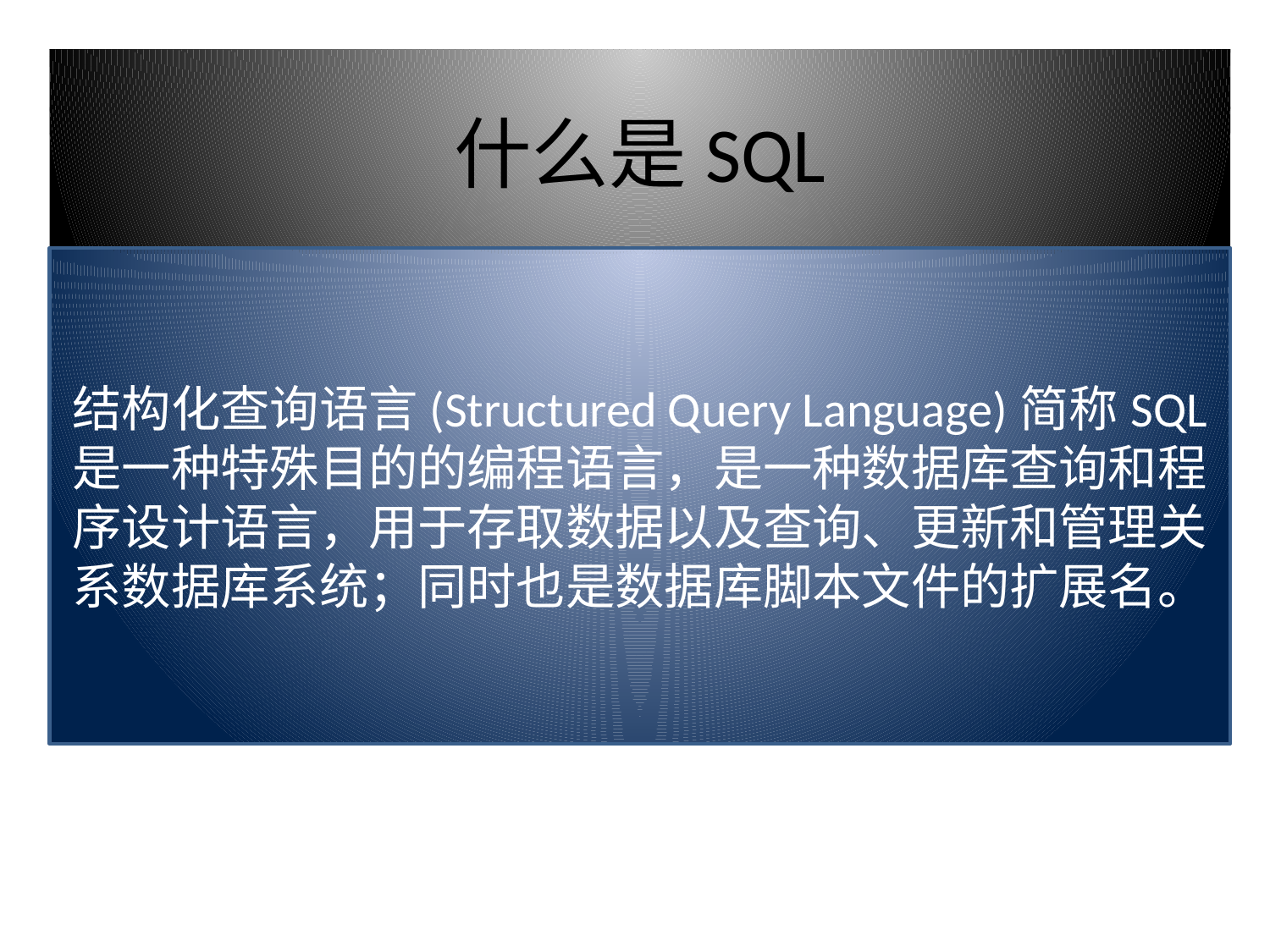

# 什么是SQL
结构化查询语言(Structured Query Language)简称SQL
是一种特殊目的的编程语言，是一种数据库查询和程序设计语言，用于存取数据以及查询、更新和管理关系数据库系统；同时也是数据库脚本文件的扩展名。